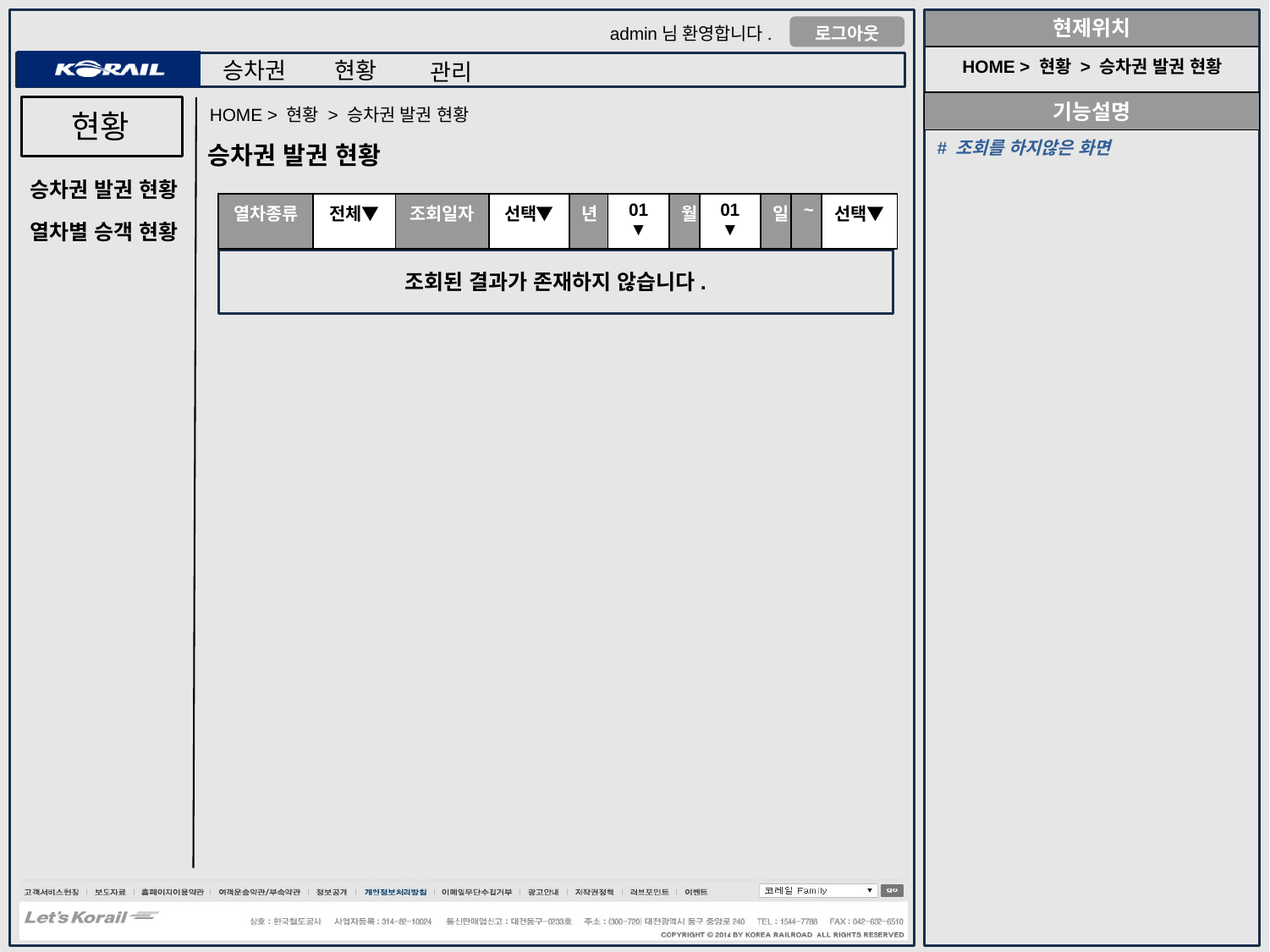

HOME > 현황 > 승차권 발권 현황
HOME > 현황 > 승차권 발권 현황
현황
# 조회를 하지않은 화면
승차권 발권 현황
승차권 발권 현황
| 열차종류 | 전체▼ | 조회일자 | 선택▼ | 년 | 01▼ | 월 | 01▼ | 일 | ~ | 선택▼ |
| --- | --- | --- | --- | --- | --- | --- | --- | --- | --- | --- |
열차별 승객 현황
조회된 결과가 존재하지 않습니다.